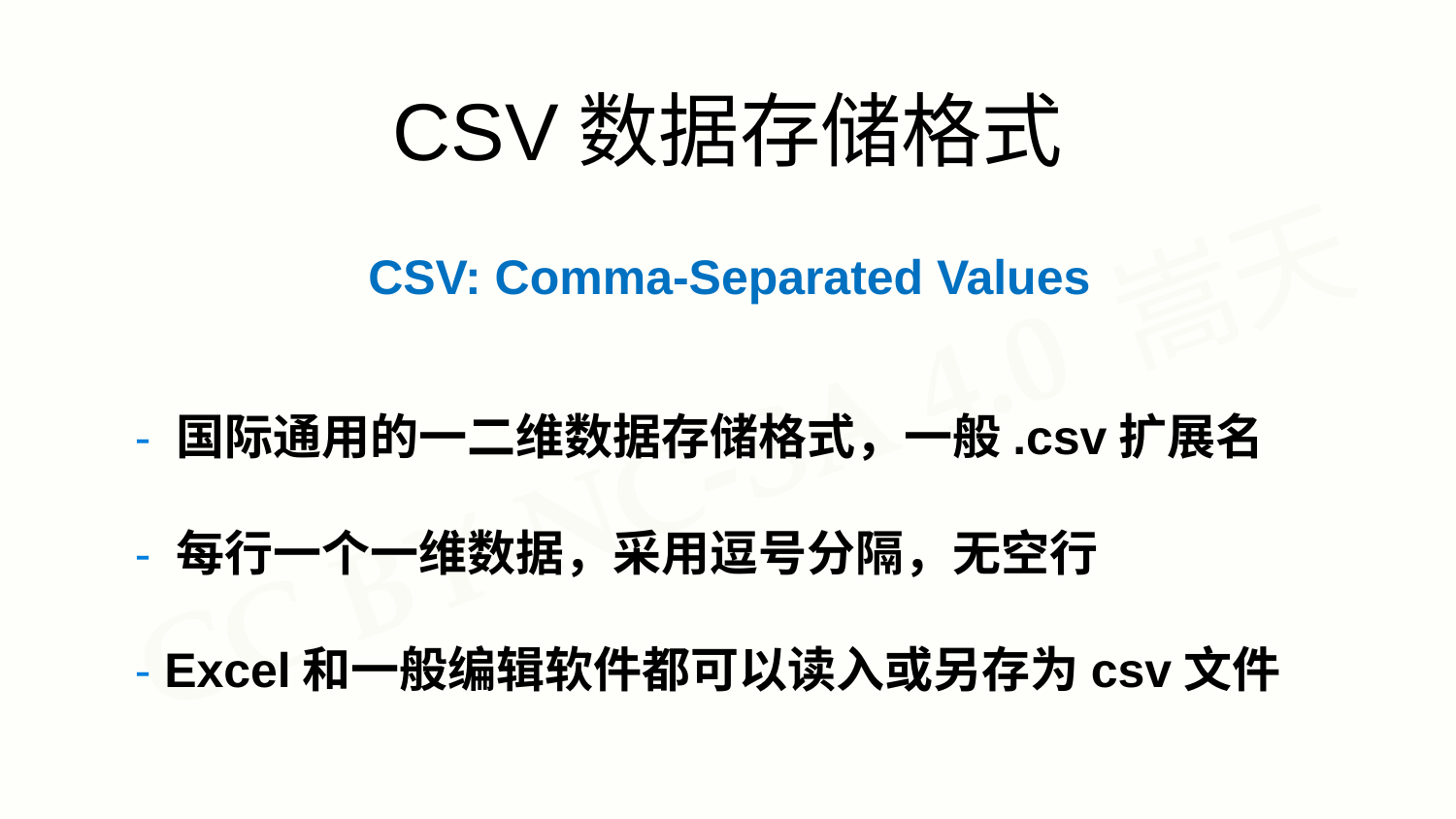

CSV数据存储格式
CSV: Comma-Separated Values
- 国际通用的一二维数据存储格式，一般.csv扩展名
- 每行一个一维数据，采用逗号分隔，无空行
- Excel和一般编辑软件都可以读入或另存为csv文件